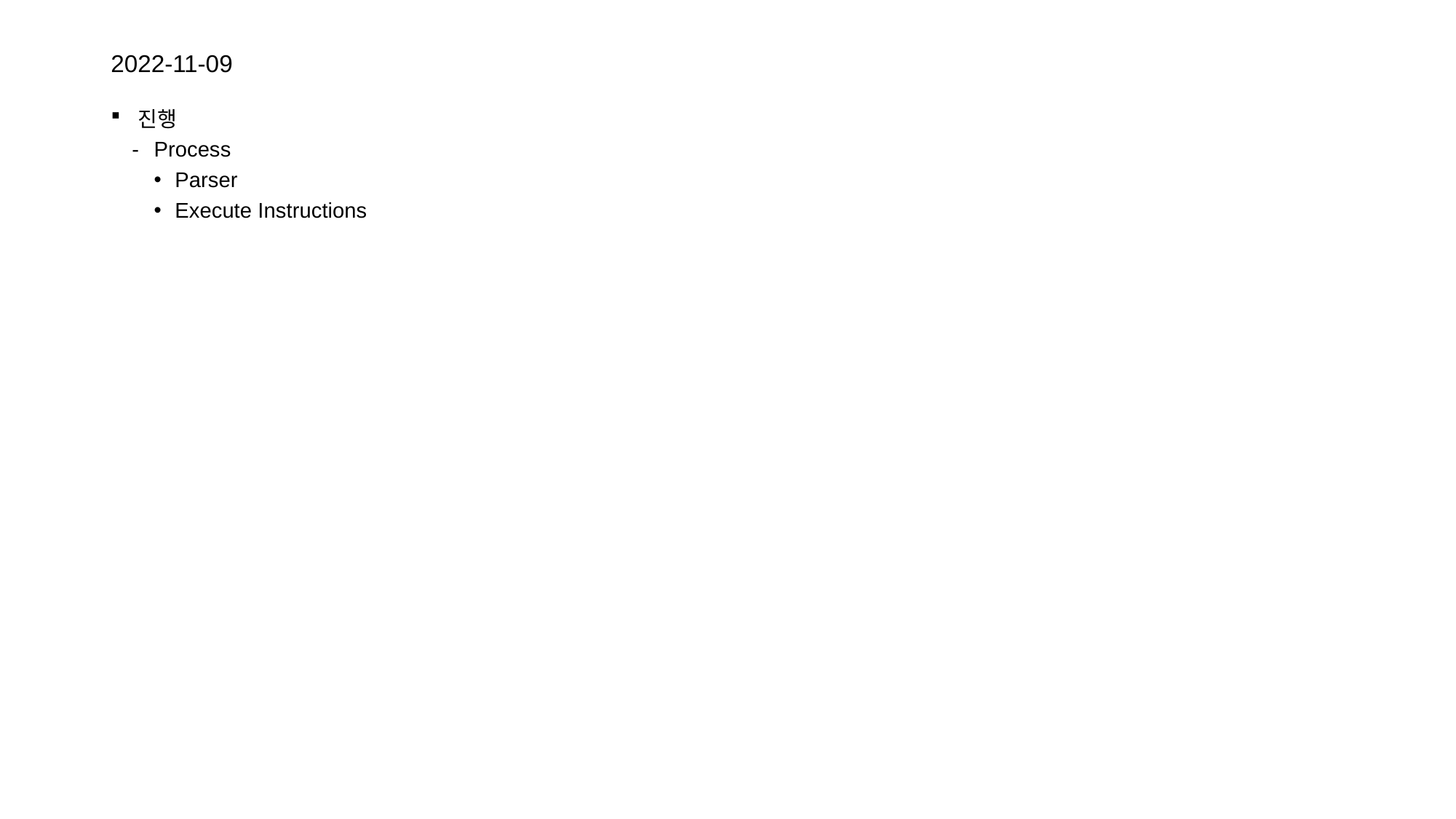

# 2022-11-09

진행
Process
Parser
Execute Instructions